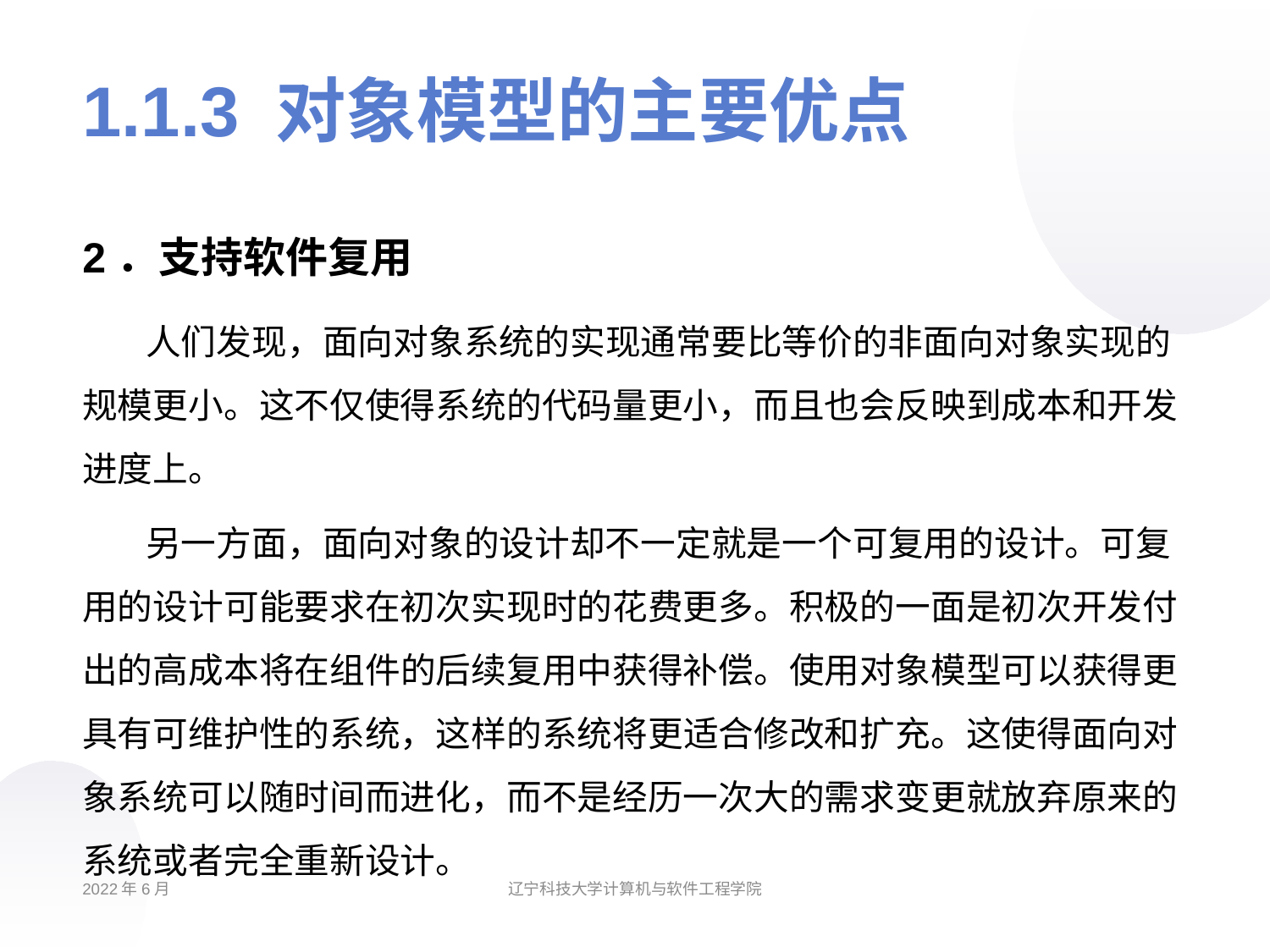

# 1.1.3 对象模型的主要优点
2．支持软件复用
人们发现，面向对象系统的实现通常要比等价的非面向对象实现的规模更小。这不仅使得系统的代码量更小，而且也会反映到成本和开发进度上。
另一方面，面向对象的设计却不一定就是一个可复用的设计。可复用的设计可能要求在初次实现时的花费更多。积极的一面是初次开发付出的高成本将在组件的后续复用中获得补偿。使用对象模型可以获得更具有可维护性的系统，这样的系统将更适合修改和扩充。这使得面向对象系统可以随时间而进化，而不是经历一次大的需求变更就放弃原来的系统或者完全重新设计。

2022年6月
辽宁科技大学计算机与软件工程学院
76